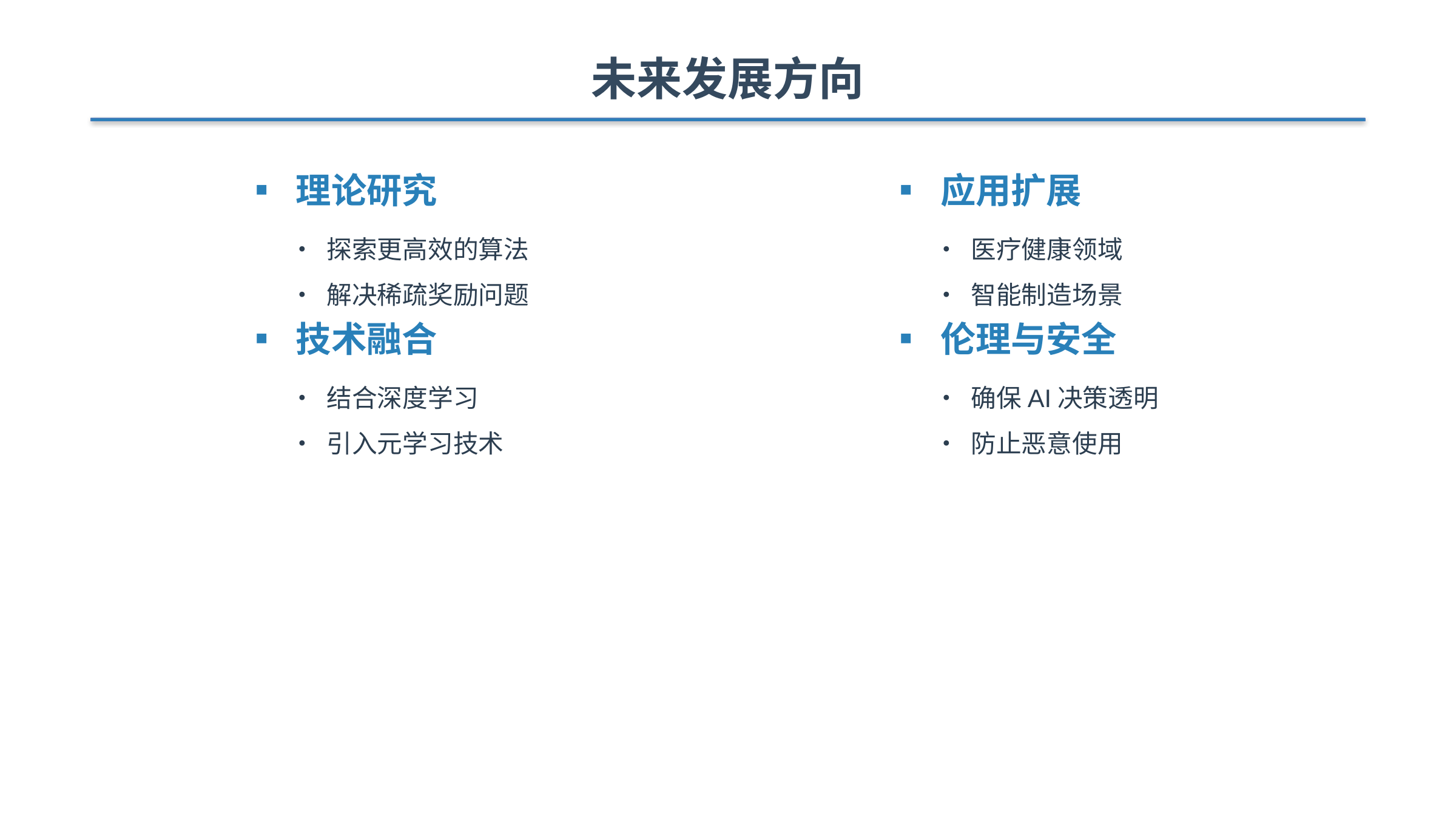

未来发展方向

▪ 理论研究
• 探索更高效的算法
• 解决稀疏奖励问题
▪ 技术融合
• 结合深度学习
• 引入元学习技术

▪ 应用扩展
• 医疗健康领域
• 智能制造场景
▪ 伦理与安全
• 确保AI决策透明
• 防止恶意使用